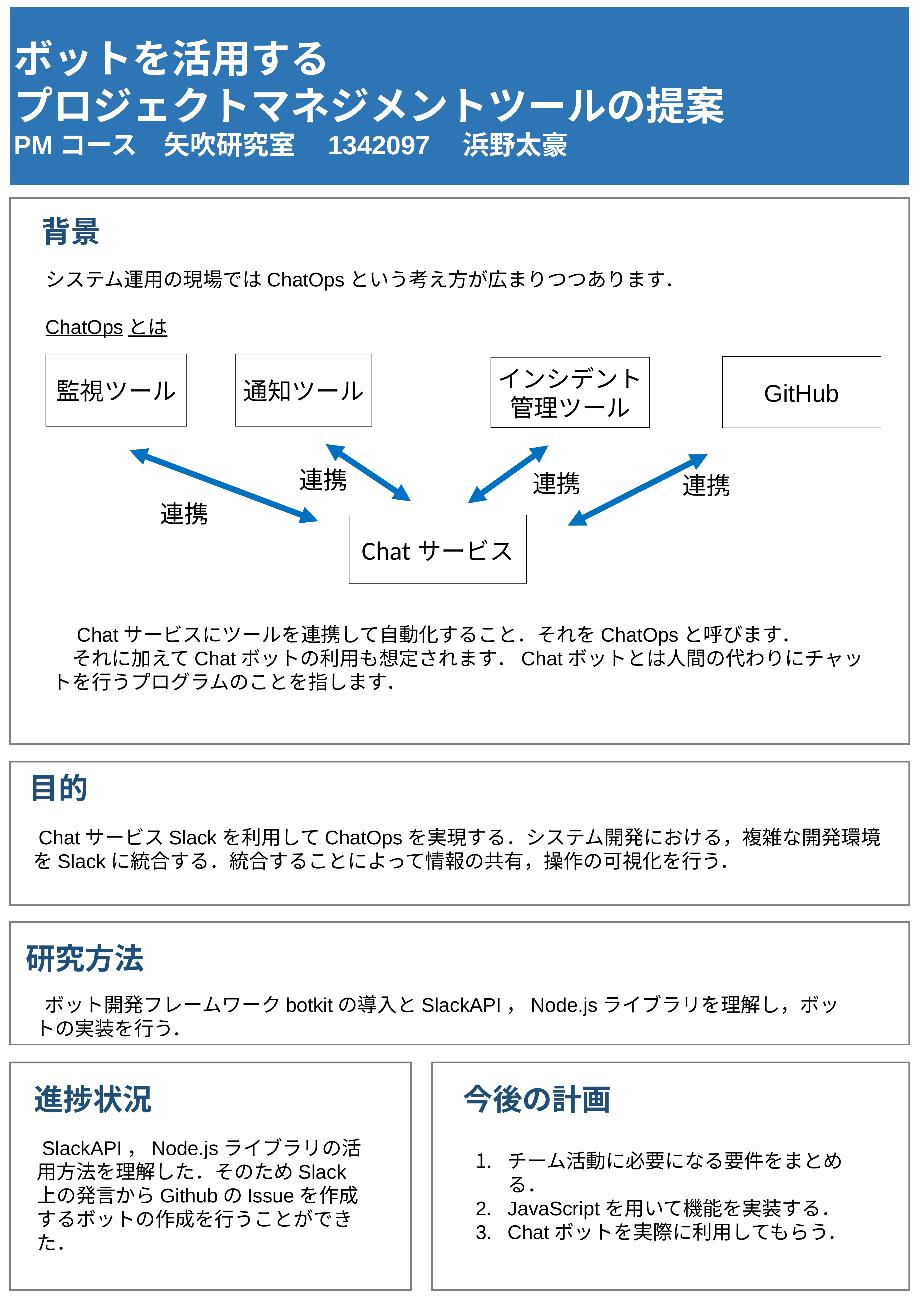

ボットを活用する
プロジェクトマネジメントツールの提案
PMコース　矢吹研究室　1342097　浜野太豪
不完全情報ゲーム人狼のための
人工エージェントと実行環境の構築
PMコース　矢吹研究室　1342097 　浜野太豪

背景
システム運用の現場ではChatOpsという考え方が広まりつつあります．

ChatOpsとは

監視ツール
通知ツール
GitHub
インシデント
管理ツール
連携
連携
連携
連携
Chatサービス
　Chatサービスにツールを連携して自動化すること．それをChatOpsと呼びます．
　それに加えてChatボットの利用も想定されます．Chatボットとは人間の代わりにチャットを行うプログラムのことを指します．

目的

 ChatサービスSlackを利用してChatOpsを実現する．システム開発における，複雑な開発環境をSlackに統合する．統合することによって情報の共有，操作の可視化を行う．

研究方法

 ボット開発フレームワークbotkitの導入とSlackAPI，Node.jsライブラリを理解し，ボットの実装を行う．

進捗状況
今後の計画
 SlackAPI，Node.jsライブラリの活用方法を理解した．そのためSlack上の発言からGithubのIssueを作成するボットの作成を行うことができた．

チーム活動に必要になる要件をまとめる．
JavaScriptを用いて機能を実装する．
Chatボットを実際に利用してもらう．